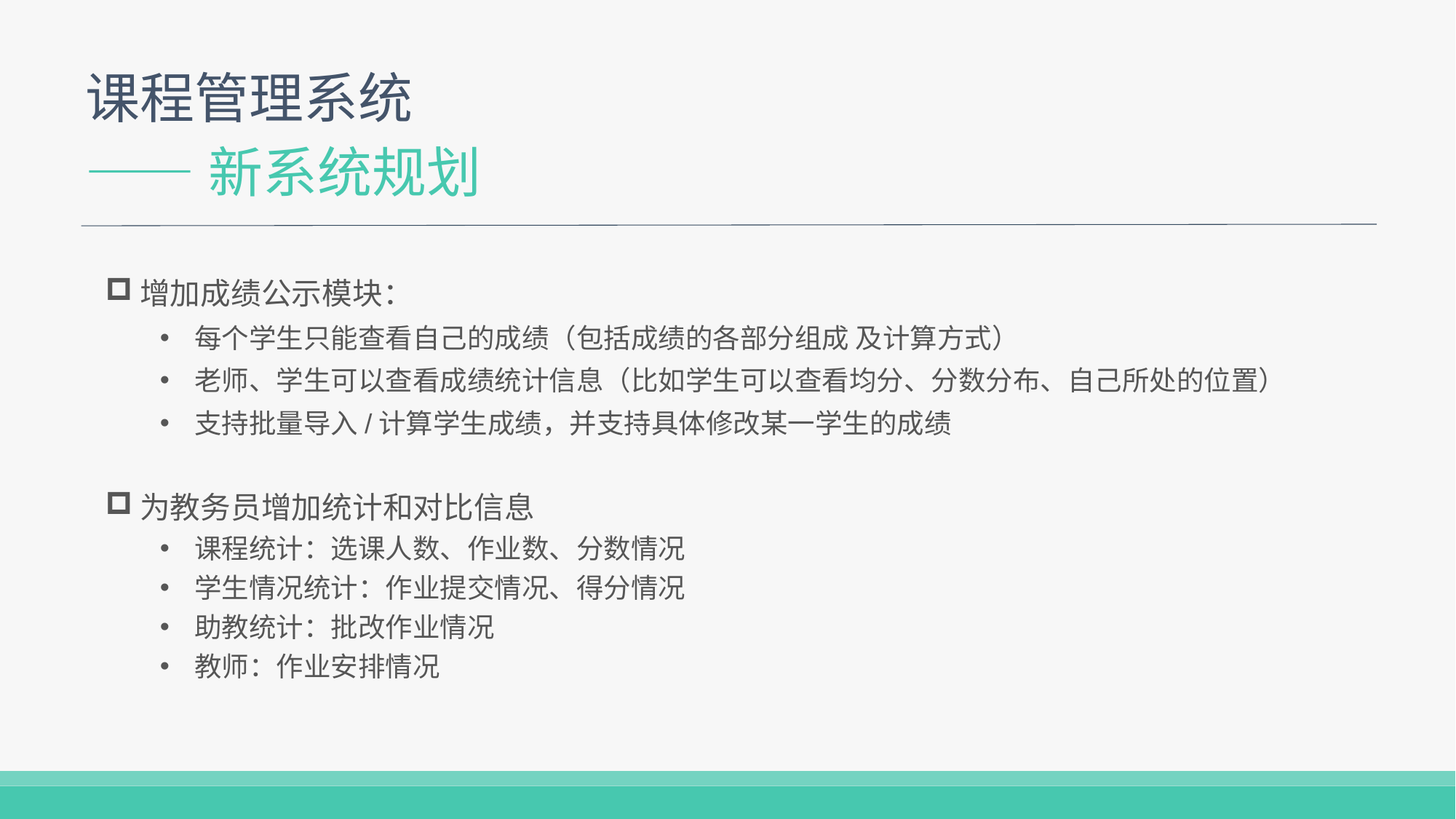

课程管理系统
——新系统规划
增加成绩公示模块：
每个学生只能查看自己的成绩（包括成绩的各部分组成 及计算方式）
老师、学生可以查看成绩统计信息（比如学生可以查看均分、分数分布、自己所处的位置）
支持批量导入/计算学生成绩，并支持具体修改某一学生的成绩

为教务员增加统计和对比信息
课程统计：选课人数、作业数、分数情况
学生情况统计：作业提交情况、得分情况
助教统计：批改作业情况
教师：作业安排情况